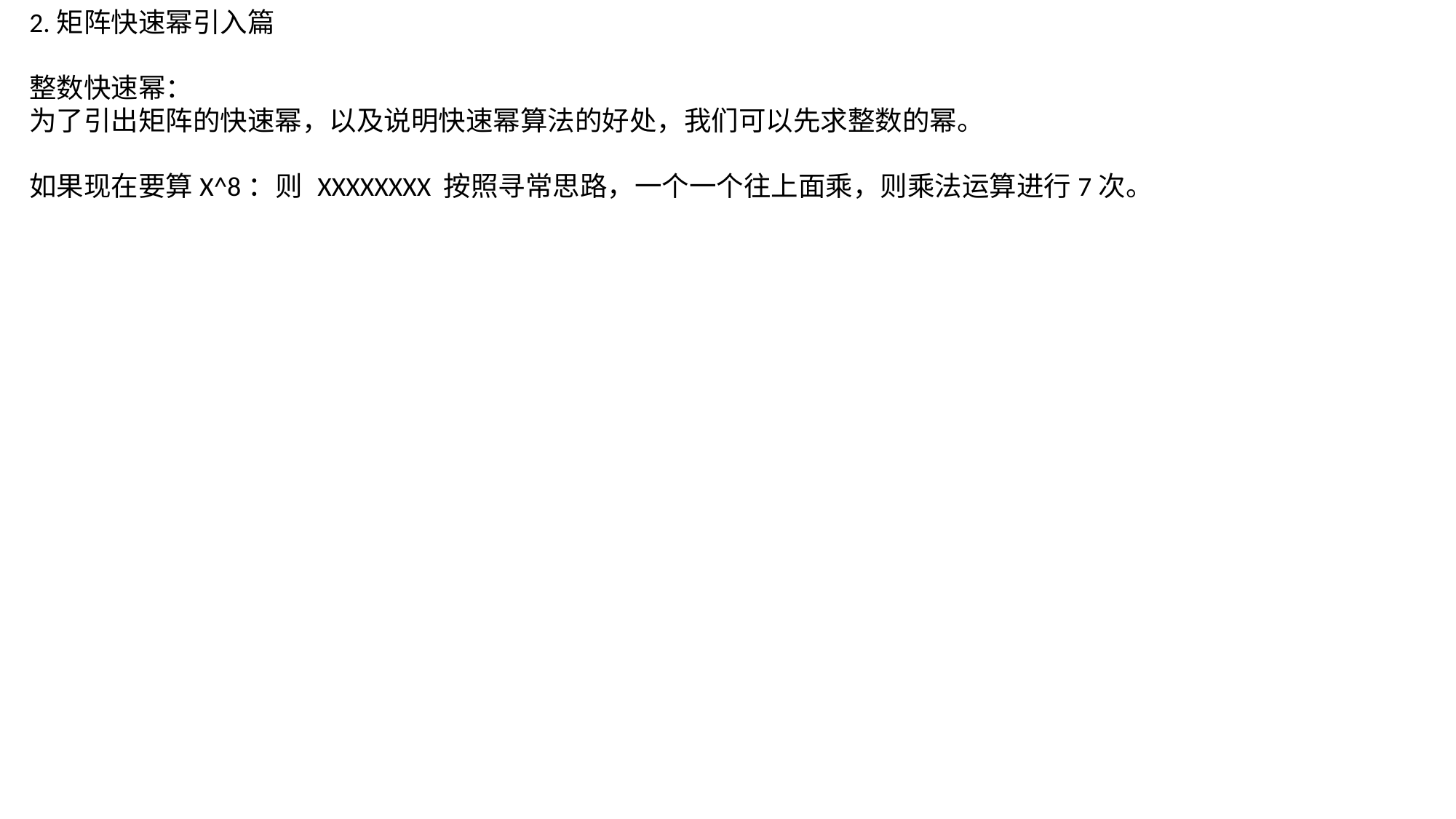

2.矩阵快速幂引入篇

整数快速幂：
为了引出矩阵的快速幂，以及说明快速幂算法的好处，我们可以先求整数的幂。

如果现在要算X^8：则 XXXXXXXX 按照寻常思路，一个一个往上面乘，则乘法运算进行7次。